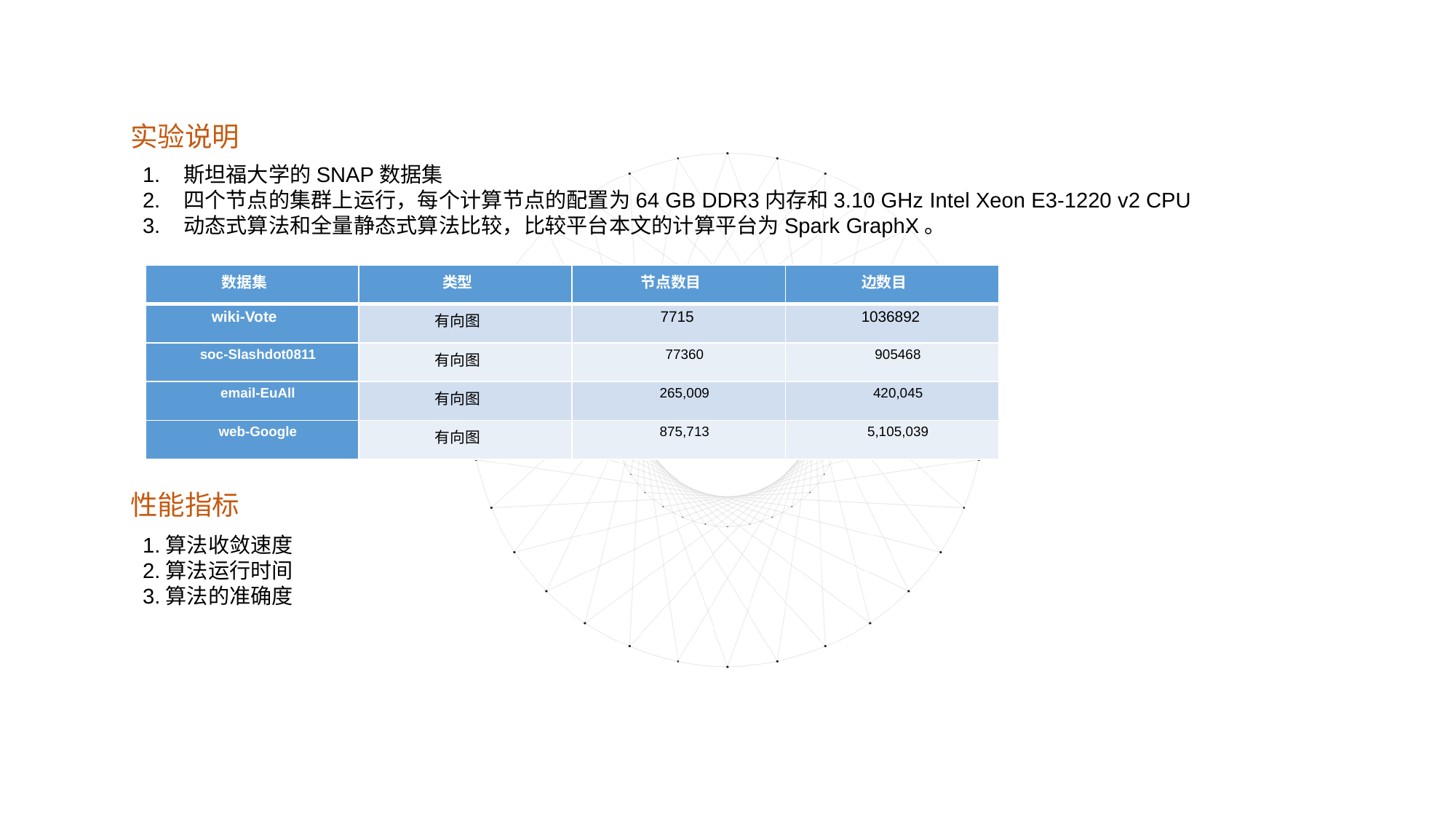

实验说明
斯坦福大学的SNAP数据集
四个节点的集群上运行，每个计算节点的配置为64 GB DDR3内存和3.10 GHz Intel Xeon E3-1220 v2 CPU
动态式算法和全量静态式算法比较，比较平台本文的计算平台为Spark GraphX。
| 数据集 | 类型 | 节点数目 | 边数目 |
| --- | --- | --- | --- |
| wiki-Vote | 有向图 | 7715 | 1036892 |
| soc-Slashdot0811 | 有向图 | 77360 | 905468 |
| email-EuAll | 有向图 | 265,009 | 420,045 |
| web-Google | 有向图 | 875,713 | 5,105,039 |
性能指标
1.算法收敛速度
2.算法运行时间
3.算法的准确度